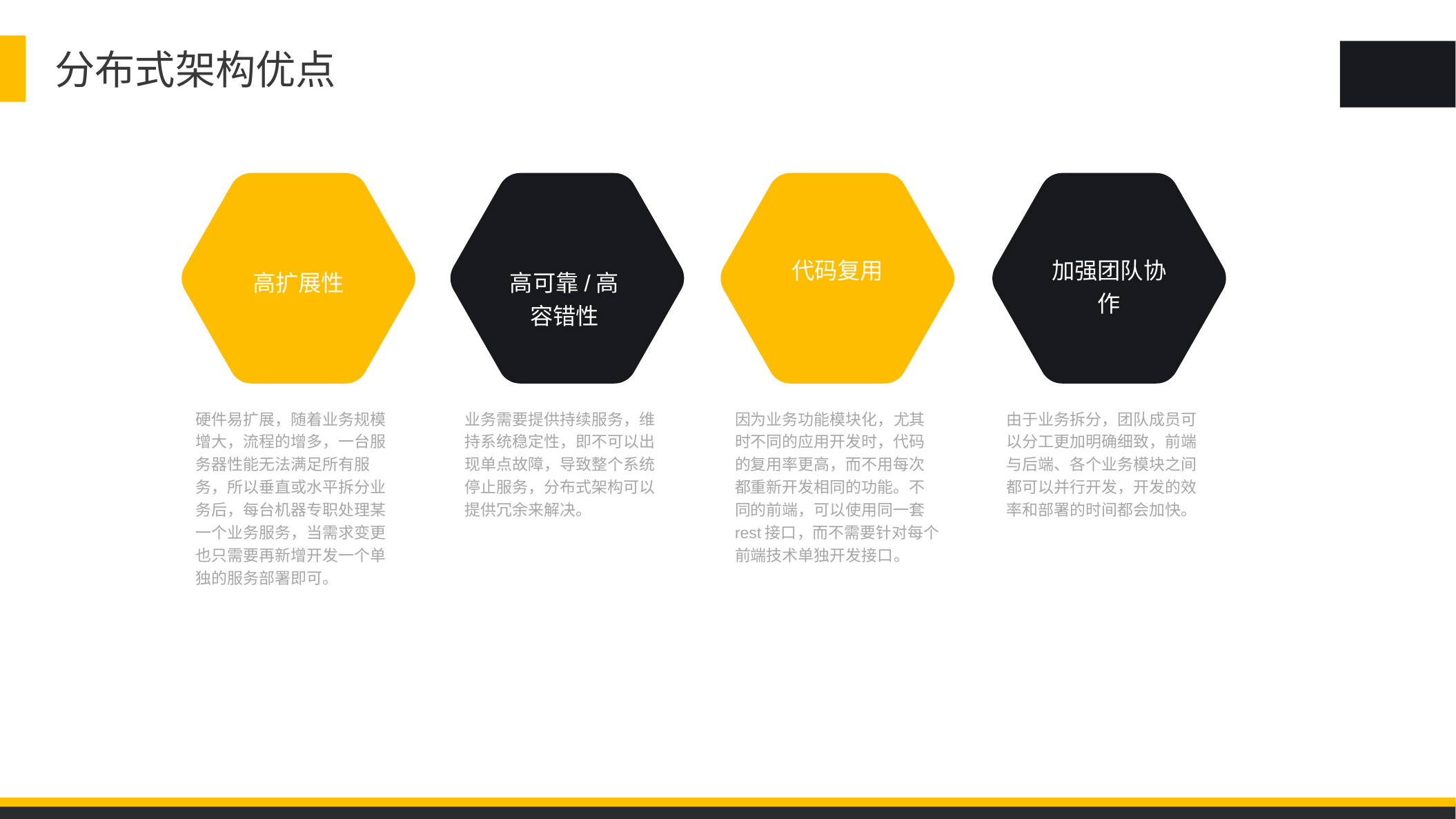

分布式架构优点

代码复用
加强团队协作
高扩展性
高可靠/高容错性
硬件易扩展，随着业务规模增大，流程的增多，一台服务器性能无法满足所有服务，所以垂直或水平拆分业务后，每台机器专职处理某一个业务服务，当需求变更也只需要再新增开发一个单独的服务部署即可。
业务需要提供持续服务，维持系统稳定性，即不可以出现单点故障，导致整个系统停止服务，分布式架构可以提供冗余来解决。
因为业务功能模块化，尤其时不同的应用开发时，代码的复用率更高，而不用每次都重新开发相同的功能。不同的前端，可以使用同一套rest接口，而不需要针对每个前端技术单独开发接口。
由于业务拆分，团队成员可以分工更加明确细致，前端与后端、各个业务模块之间都可以并行开发，开发的效率和部署的时间都会加快。